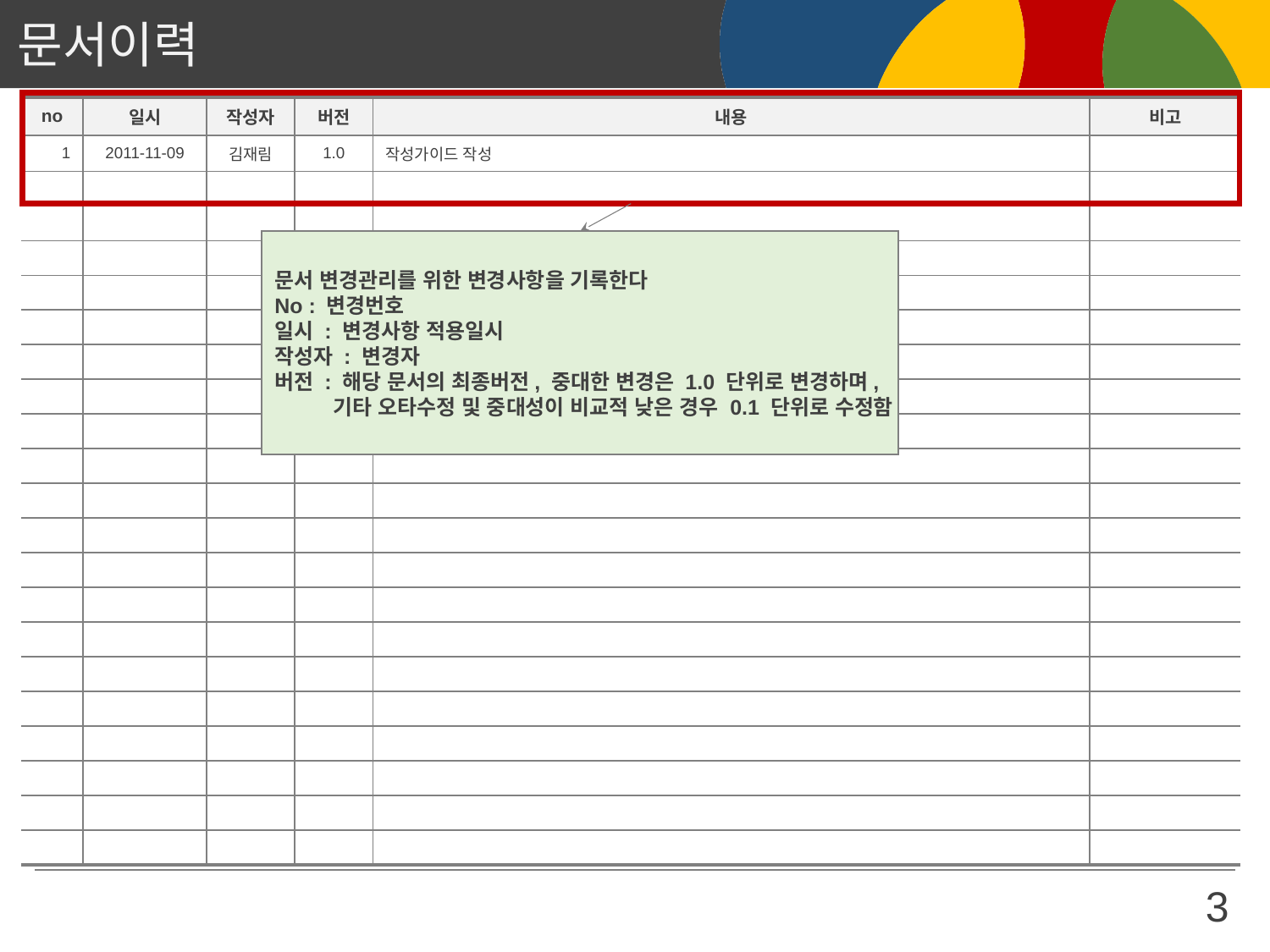

| no | 일시 | 작성자 | 버전 | 내용 | 비고 |
| --- | --- | --- | --- | --- | --- |
| 1 | 2011-11-09 | 김재림 | 1.0 | 작성가이드 작성 |  |
|  |  |  |  |  |  |
|  |  |  |  |  |  |
|  |  |  |  |  |  |
|  |  |  |  |  |  |
|  |  |  |  |  |  |
|  |  |  |  |  |  |
|  |  |  |  |  |  |
|  |  |  |  |  |  |
|  |  |  |  |  |  |
|  |  |  |  |  |  |
|  |  |  |  |  |  |
|  |  |  |  |  |  |
|  |  |  |  |  |  |
|  |  |  |  |  |  |
|  |  |  |  |  |  |
|  |  |  |  |  |  |
|  |  |  |  |  |  |
|  |  |  |  |  |  |
|  |  |  |  |  |  |
|  |  |  |  |  |  |
문서 변경관리를 위한 변경사항을 기록한다
No : 변경번호
일시 : 변경사항 적용일시
작성자 : 변경자
버전 : 해당 문서의 최종버전, 중대한 변경은 1.0 단위로 변경하며,
         기타 오타수정 및 중대성이 비교적 낮은 경우 0.1 단위로 수정함